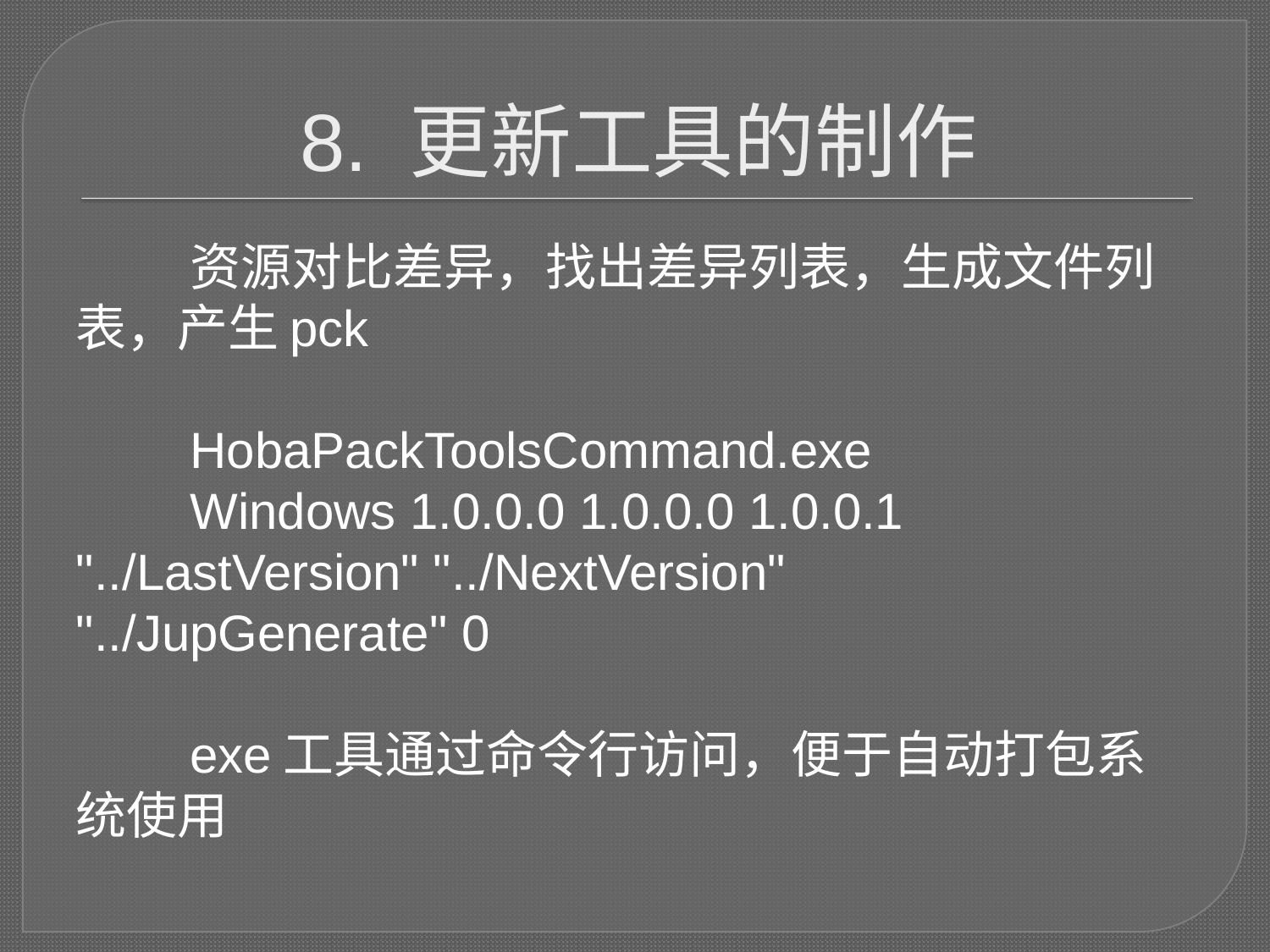

# 8. 更新工具的制作
	资源对比差异，找出差异列表，生成文件列表，产生pck

	HobaPackToolsCommand.exe
	Windows 1.0.0.0 1.0.0.0 1.0.0.1 	"../LastVersion" "../NextVersion" 	"../JupGenerate" 0

	exe工具通过命令行访问，便于自动打包系统使用